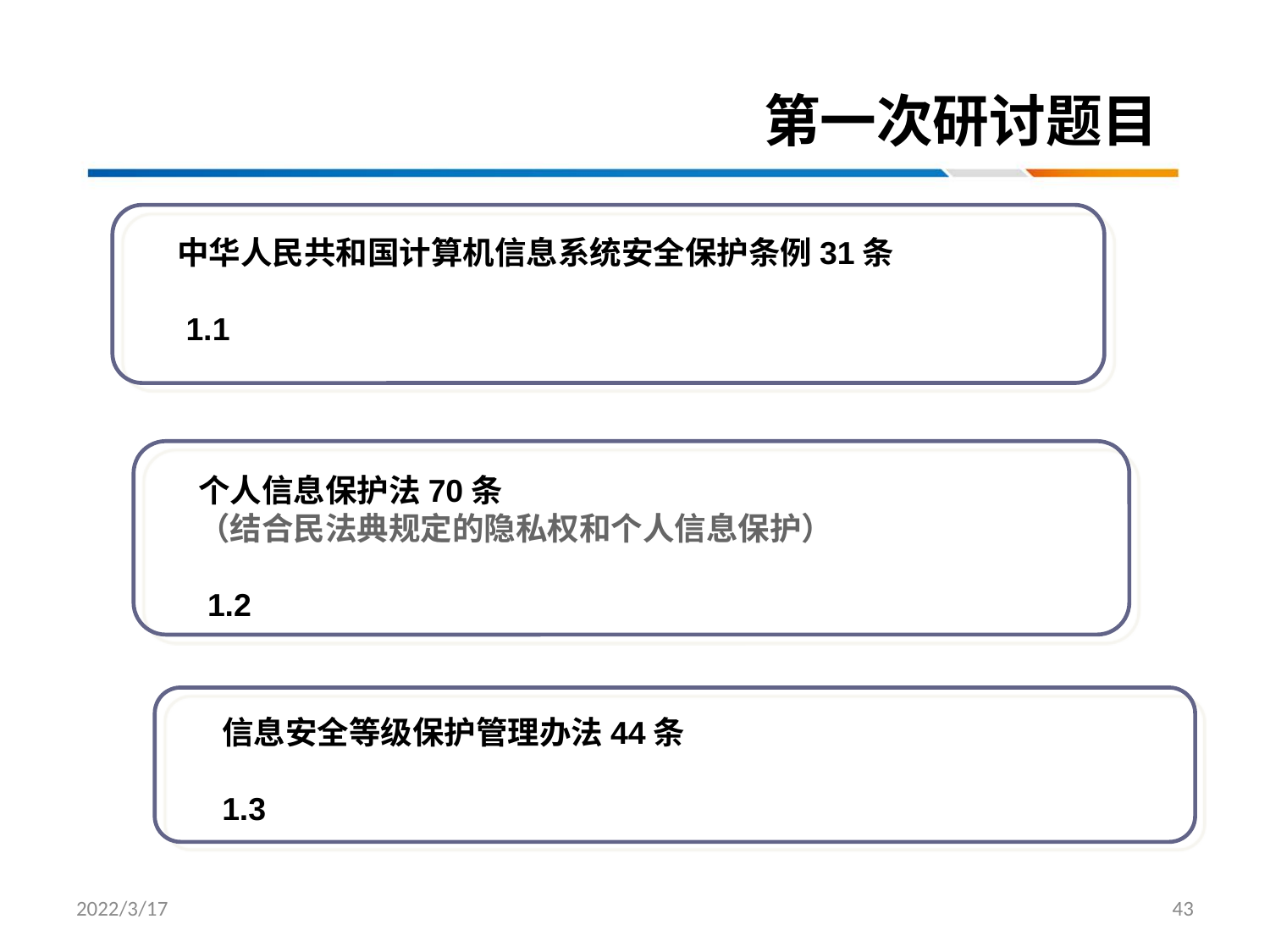

第一次研讨题目

中华人民共和国计算机信息系统安全保护条例31条

 1.1

个人信息保护法70条
（结合民法典规定的隐私权和个人信息保护）

 1.2

信息安全等级保护管理办法44条

1.3
2022/3/17

43